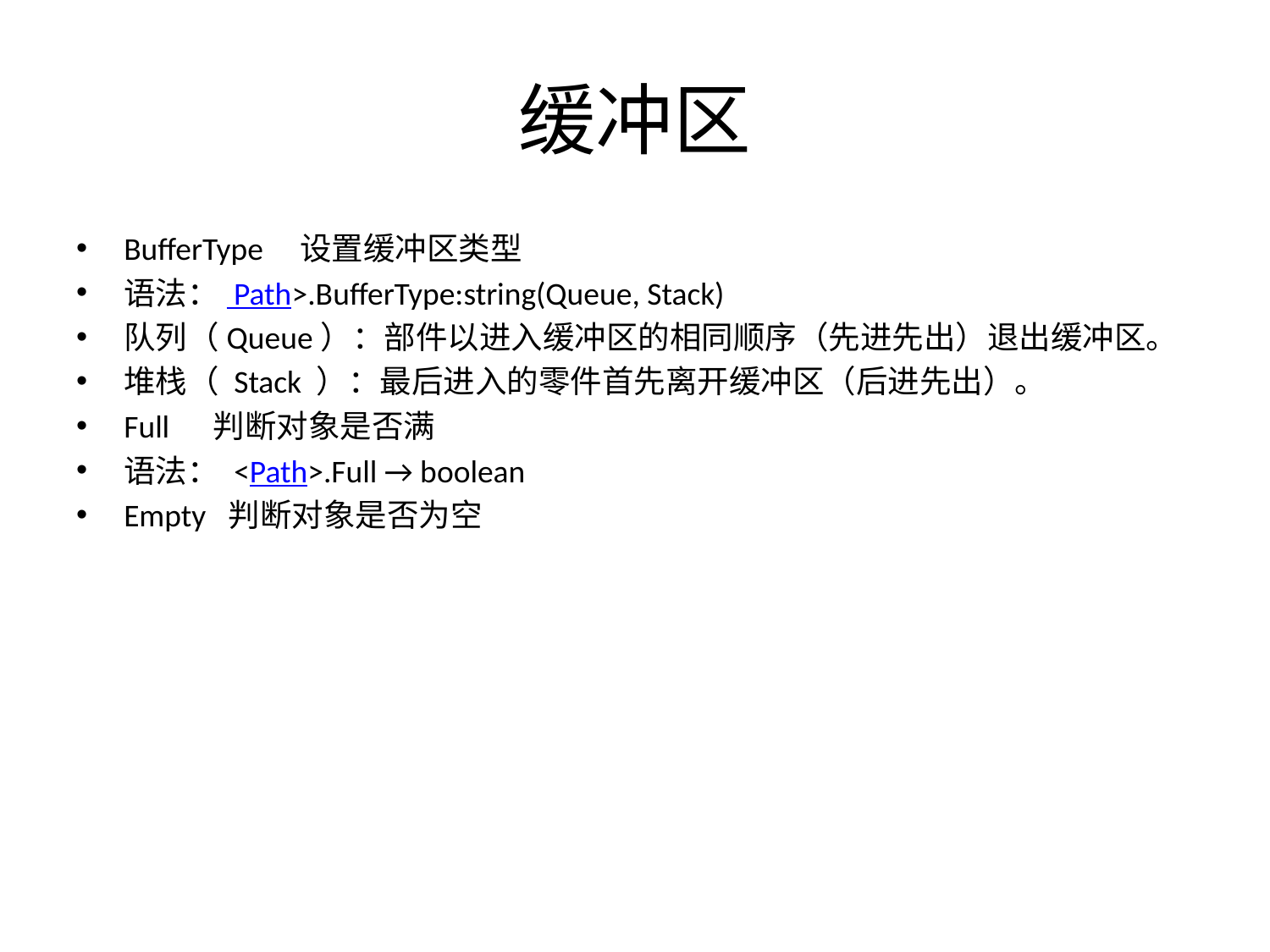

# 缓冲区
BufferType    设置缓冲区类型
语法： Path>.BufferType:string(Queue, Stack)
队列（Queue）：部件以进入缓冲区的相同顺序（先进先出）退出缓冲区。
堆栈（ Stack ）：最后进入的零件首先离开缓冲区（后进先出）。
Full     判断对象是否满
语法： <Path>.Full → boolean
Empty  判断对象是否为空